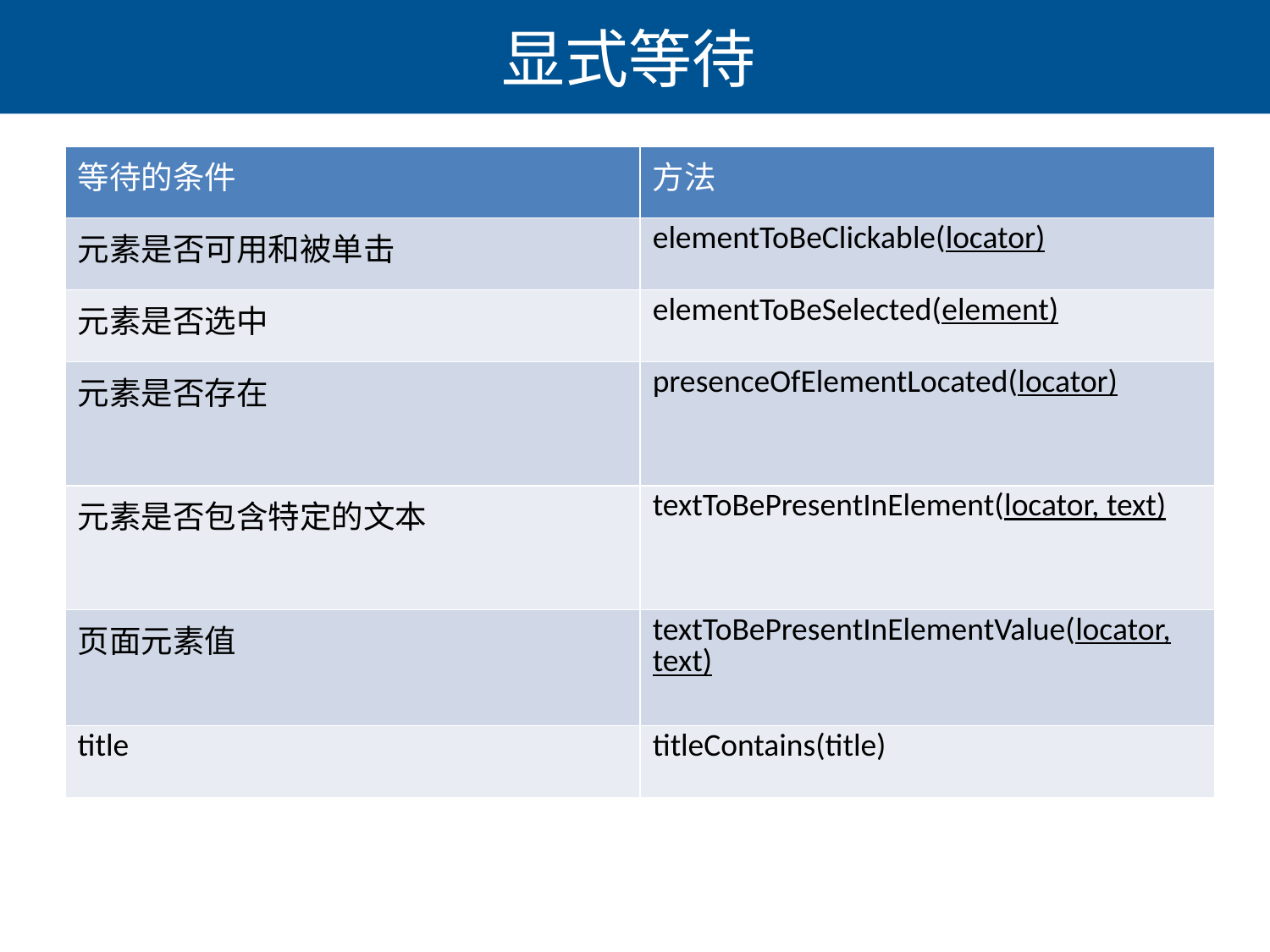

# 显式等待
| 等待的条件 | 方法 |
| --- | --- |
| 元素是否可用和被单击 | elementToBeClickable(locator) |
| 元素是否选中 | elementToBeSelected(element) |
| 元素是否存在 | presenceOfElementLocated(locator) |
| 元素是否包含特定的文本 | textToBePresentInElement(locator, text) |
| 页面元素值 | textToBePresentInElementValue(locator, text) |
| title | titleContains(title) |